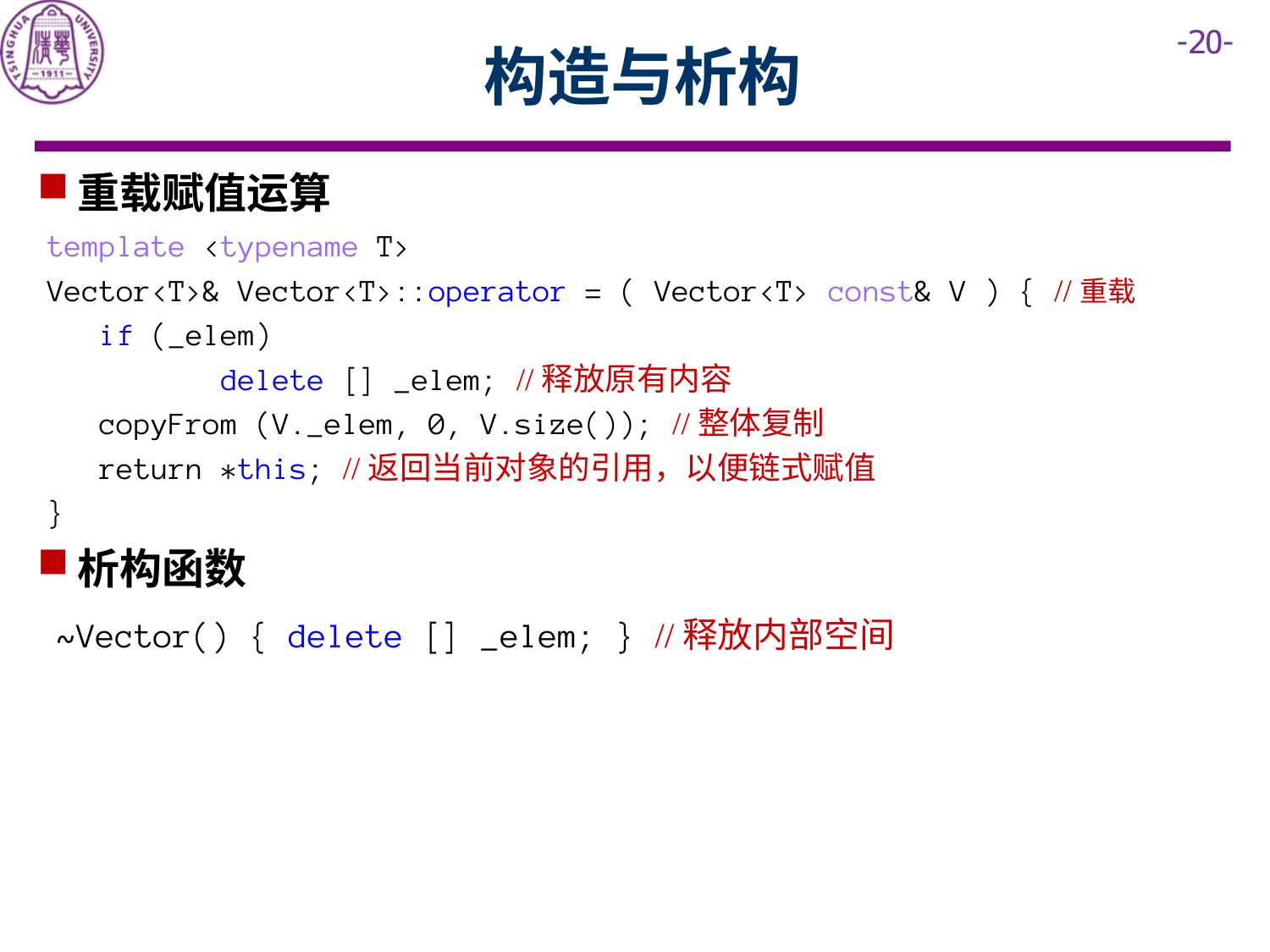

# 构造与析构

重载赋值运算
template <typename T>
Vector<T>& Vector<T>::operator = ( Vector<T> const& V ) { //重载
   if (_elem)
          delete [] _elem; //释放原有内容
   copyFrom (V._elem, 0, V.size()); //整体复制
   return *this; //返回当前对象的引用，以便链式赋值
}
析构函数
~Vector() { delete [] _elem; } //释放内部空间